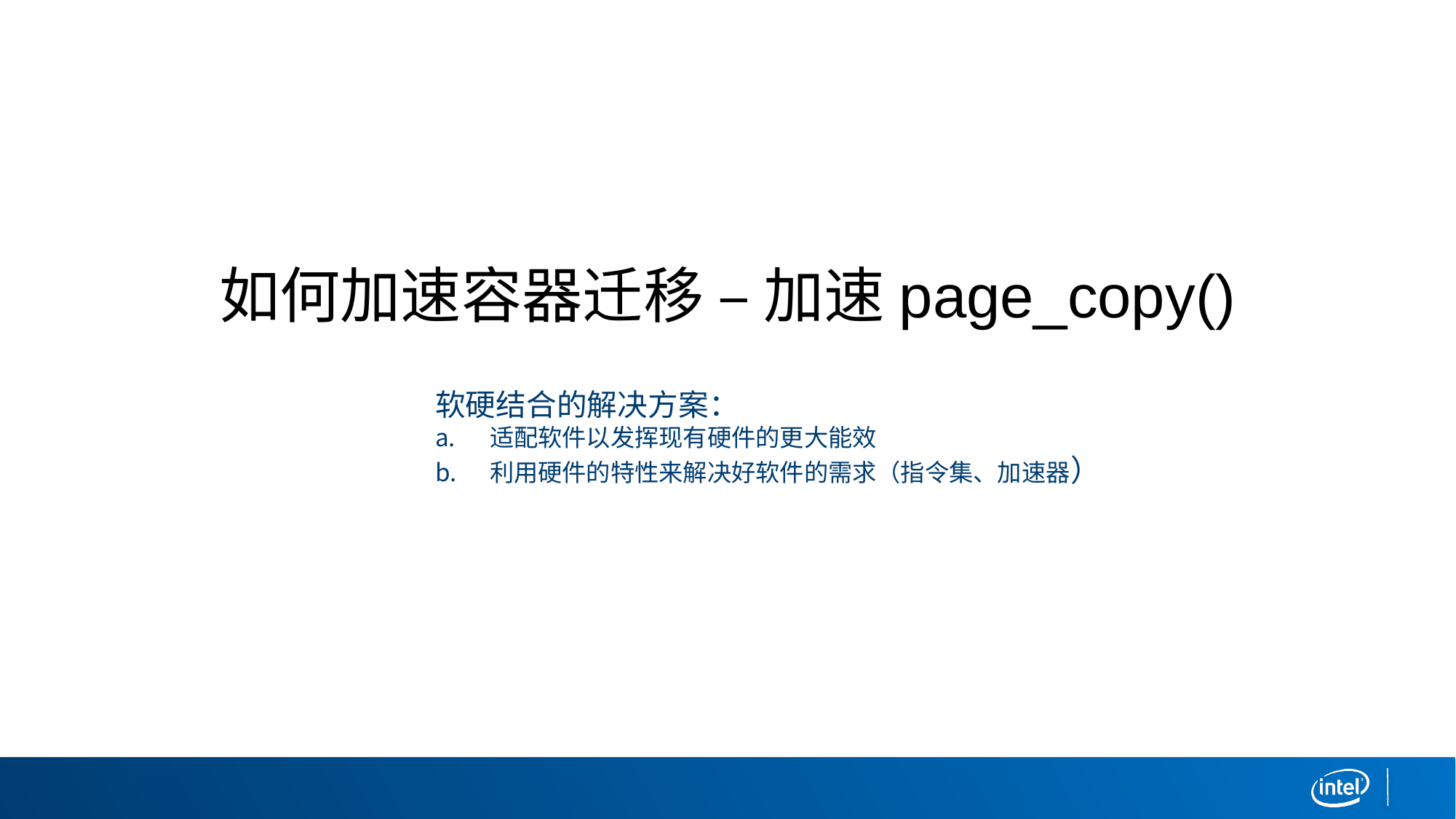

如何加速容器迁移 – 加速page_copy()
软硬结合的解决方案：
适配软件以发挥现有硬件的更大能效
利用硬件的特性来解决好软件的需求（指令集、加速器）